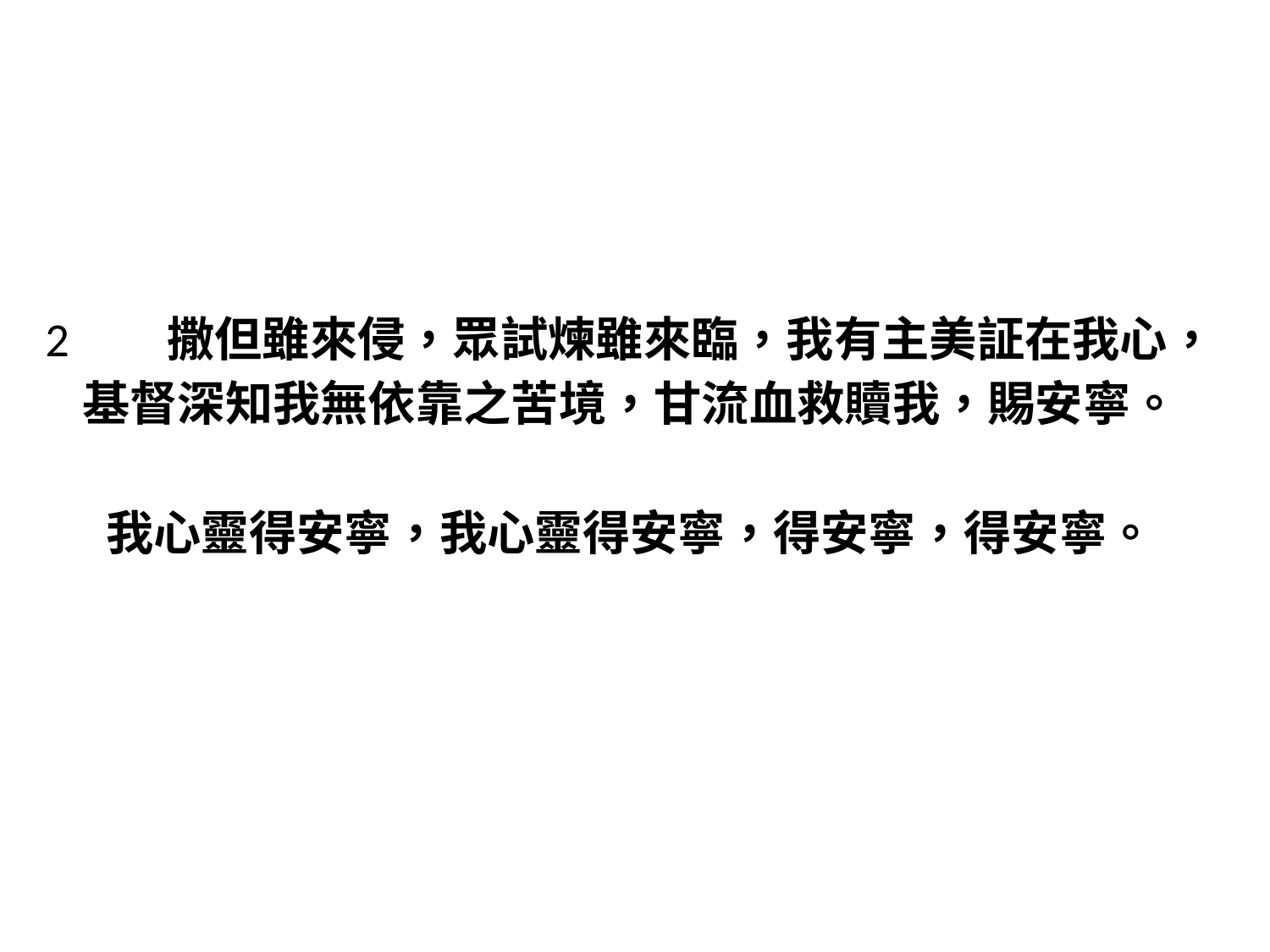

#
2        撒但雖來侵，眾試煉雖來臨，我有主美証在我心，
基督深知我無依靠之苦境，甘流血救贖我，賜安寧。

我心靈得安寧，我心靈得安寧，得安寧，得安寧。